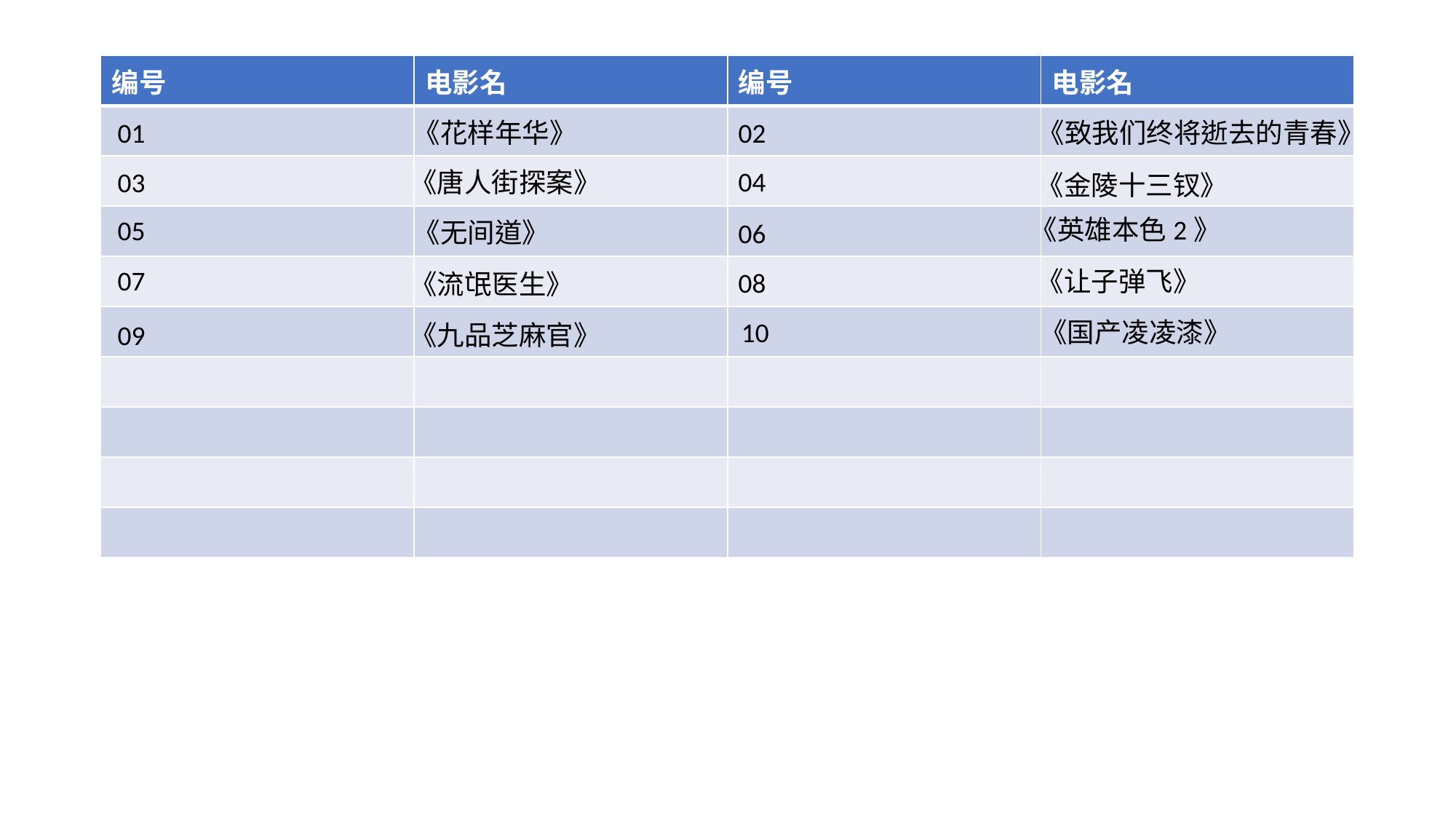

| 编号 | 电影名 | 编号 | 电影名 |
| --- | --- | --- | --- |
|  |  |  |  |
|  |  |  |  |
|  |  |  |  |
|  |  |  |  |
|  |  |  |  |
|  |  |  |  |
|  |  |  |  |
|  |  |  |  |
|  |  |  |  |
01
《花样年华》
02
《致我们终将逝去的青春》
04
03
《唐人街探案》
《金陵十三钗》
《英雄本色2》
05
《无间道》
06
07
《让子弹飞》
08
《流氓医生》
10
《国产凌凌漆》
09
《九品芝麻官》